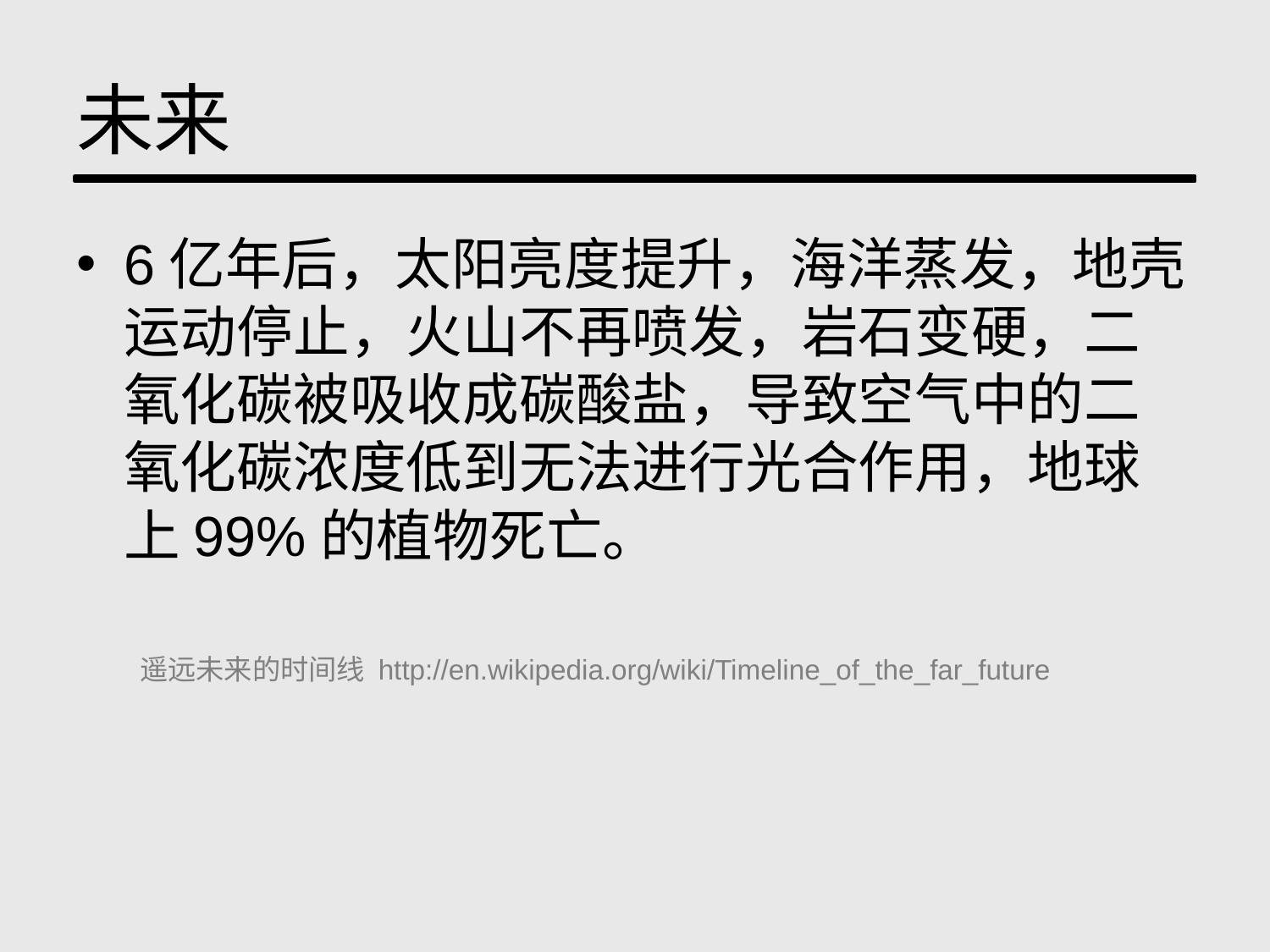

# 未来
6亿年后，太阳亮度提升，海洋蒸发，地壳运动停止，火山不再喷发，岩石变硬，二氧化碳被吸收成碳酸盐，导致空气中的二氧化碳浓度低到无法进行光合作用，地球上99%的植物死亡。

         遥远未来的时间线 http://en.wikipedia.org/wiki/Timeline_of_the_far_future